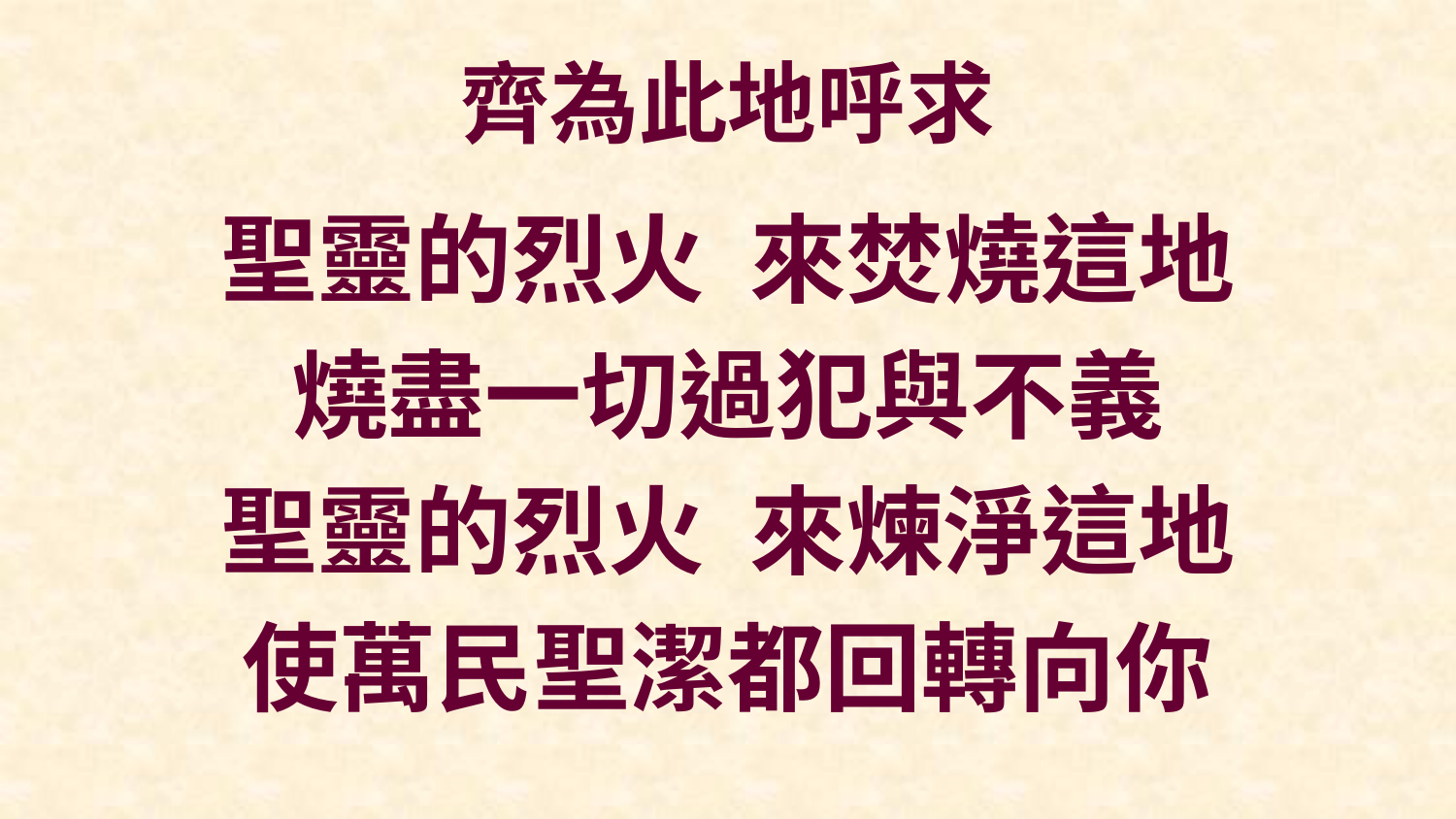

# 齊為此地呼求
聖靈的烈火  來焚燒這地
燒盡一切過犯與不義
聖靈的烈火  來煉淨這地
使萬民聖潔都回轉向你